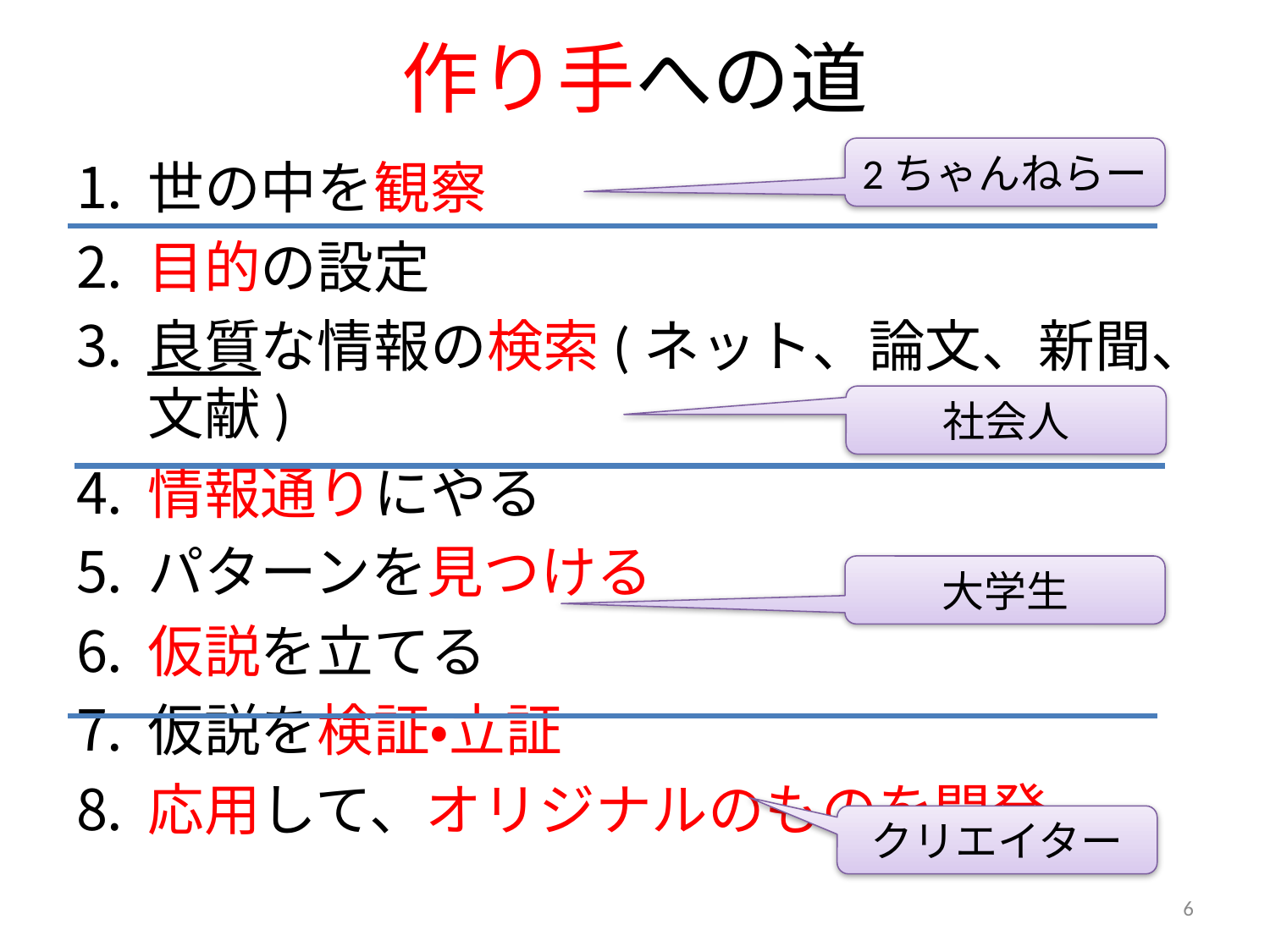

# 作り手への道
2ちゃんねらー
世の中を観察
目的の設定
良質な情報の検索(ネット、論文、新聞、文献)
情報通りにやる
パターンを見つける
仮説を立てる
仮説を検証・立証
応用して、オリジナルのものを開発
社会人
大学生
クリエイター
6